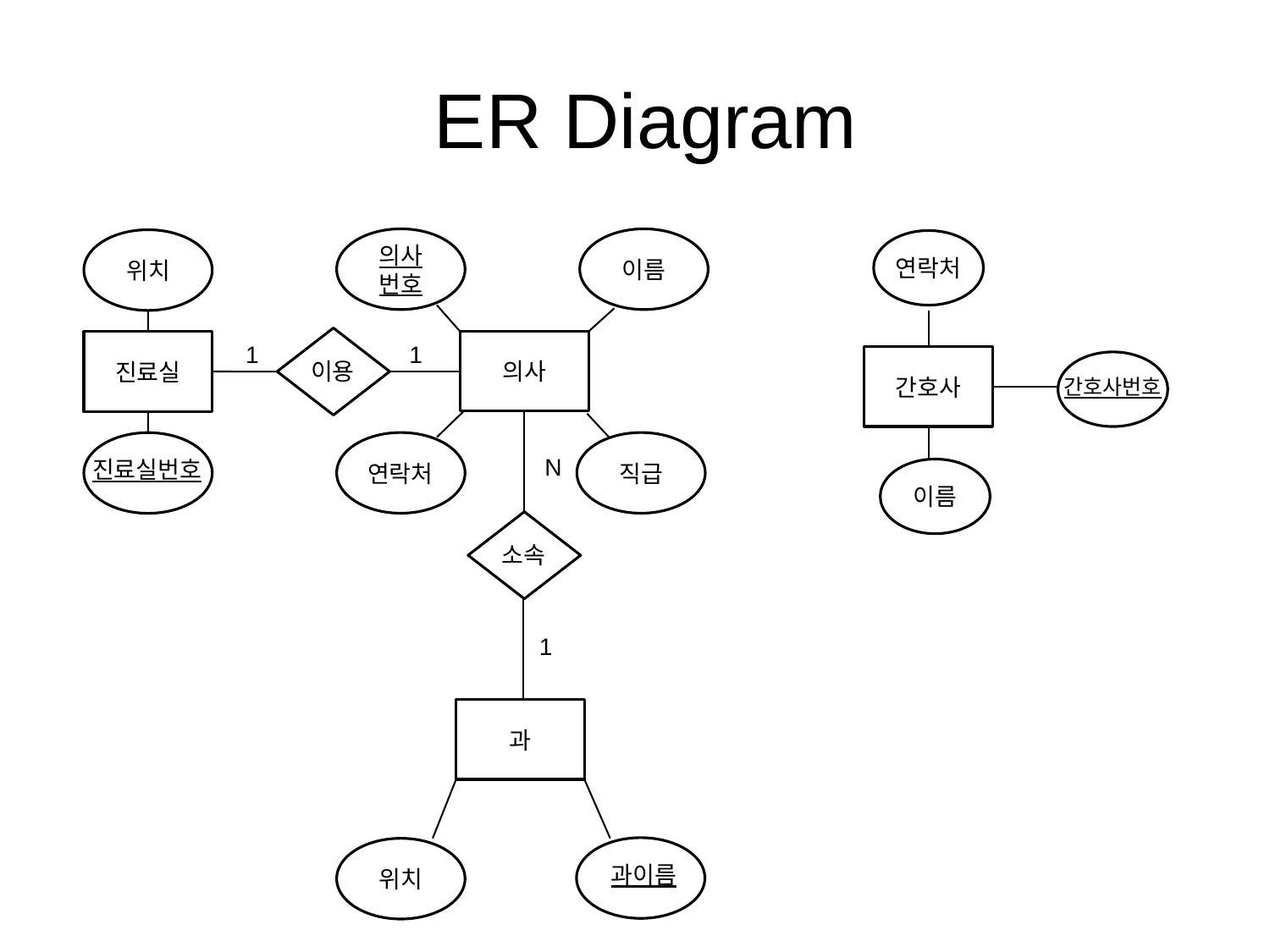

# ER Diagram
의사
번호
이름
위치

연락처

의사
진료실
1
1
간호사
이용

간호사번호

직급

N
진료실번호
연락처
이름

소속
1
과

위치
과이름